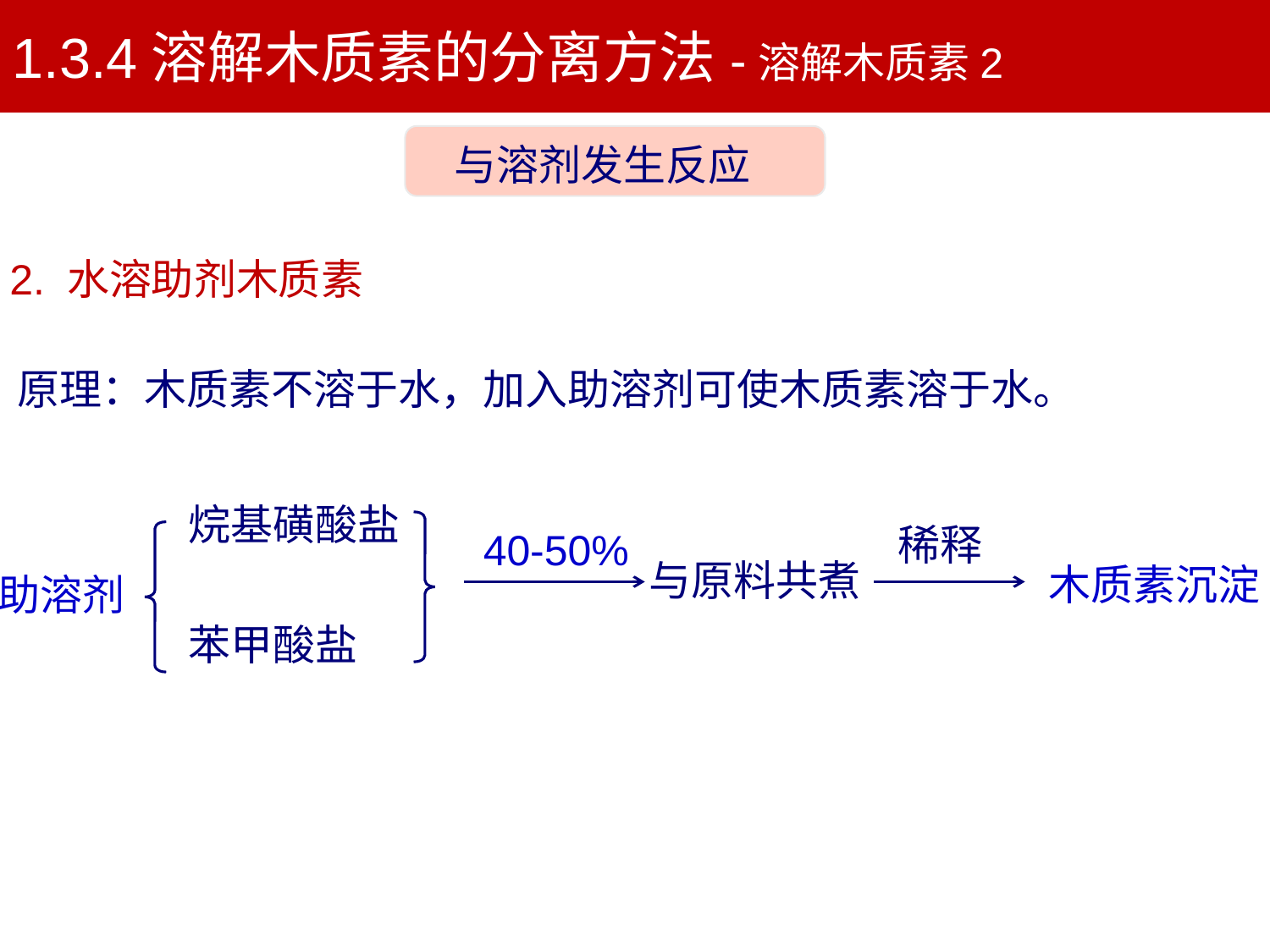

1.3.4溶解木质素的分离方法-溶解木质素2

与溶剂发生反应
2. 水溶助剂木质素
原理：木质素不溶于水，加入助溶剂可使木质素溶于水。
烷基磺酸盐

稀释
40-50%

与原料共煮
木质素沉淀
助溶剂
苯甲酸盐